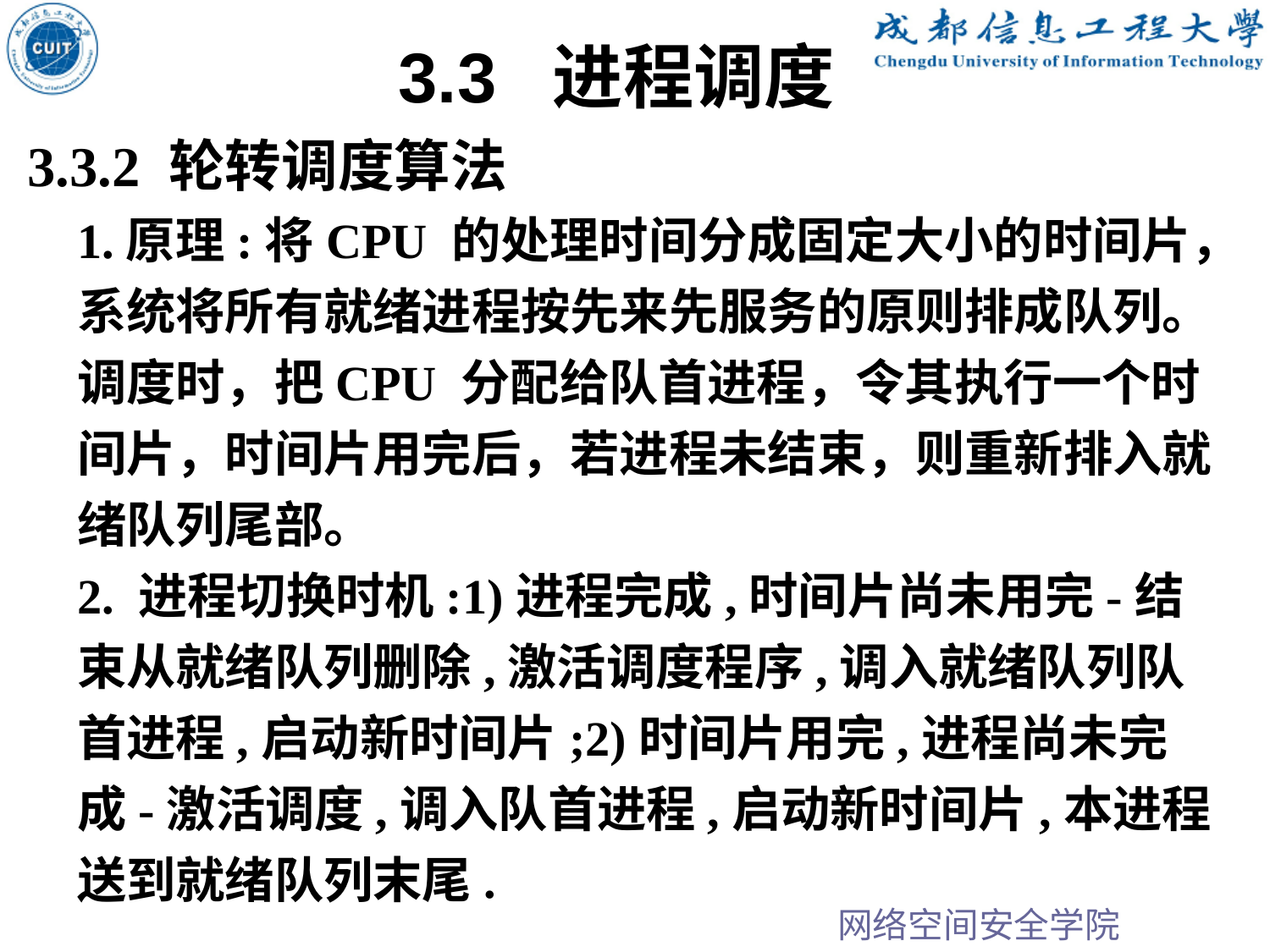

3.3  进程调度
3.3.2 轮转调度算法
1.原理:将CPU 的处理时间分成固定大小的时间片，系统将所有就绪进程按先来先服务的原则排成队列。调度时，把CPU 分配给队首进程，令其执行一个时间片，时间片用完后，若进程未结束，则重新排入就绪队列尾部。
2. 进程切换时机:1)进程完成,时间片尚未用完-结束从就绪队列删除,激活调度程序,调入就绪队列队首进程,启动新时间片;2)时间片用完,进程尚未完成-激活调度,调入队首进程,启动新时间片,本进程送到就绪队列末尾.